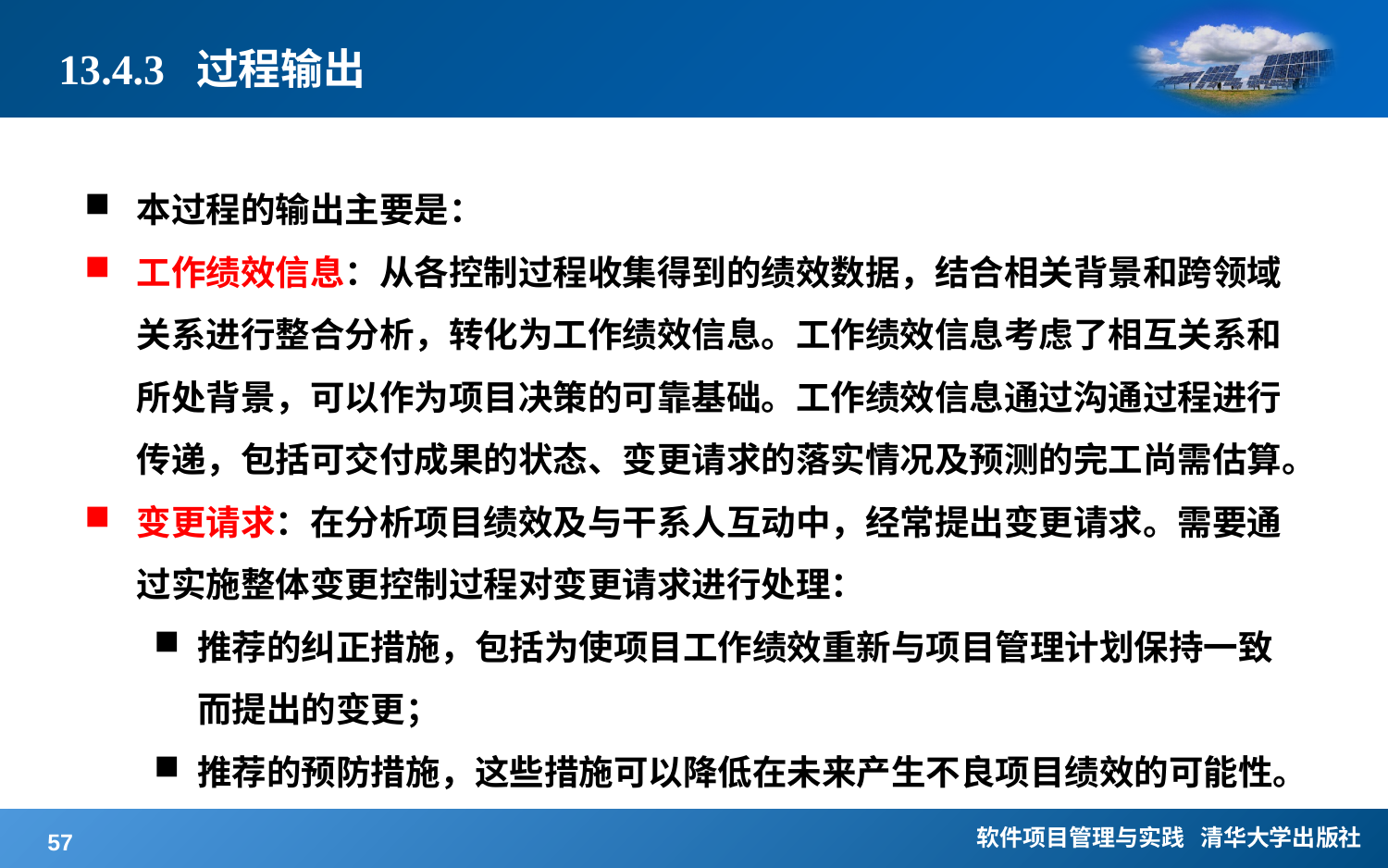

# 13.4.3  过程输出
本过程的输出主要是：
工作绩效信息：从各控制过程收集得到的绩效数据，结合相关背景和跨领域关系进行整合分析，转化为工作绩效信息。工作绩效信息考虑了相互关系和所处背景，可以作为项目决策的可靠基础。工作绩效信息通过沟通过程进行传递，包括可交付成果的状态、变更请求的落实情况及预测的完工尚需估算。
变更请求：在分析项目绩效及与干系人互动中，经常提出变更请求。需要通过实施整体变更控制过程对变更请求进行处理：
推荐的纠正措施，包括为使项目工作绩效重新与项目管理计划保持一致而提出的变更；
推荐的预防措施，这些措施可以降低在未来产生不良项目绩效的可能性。